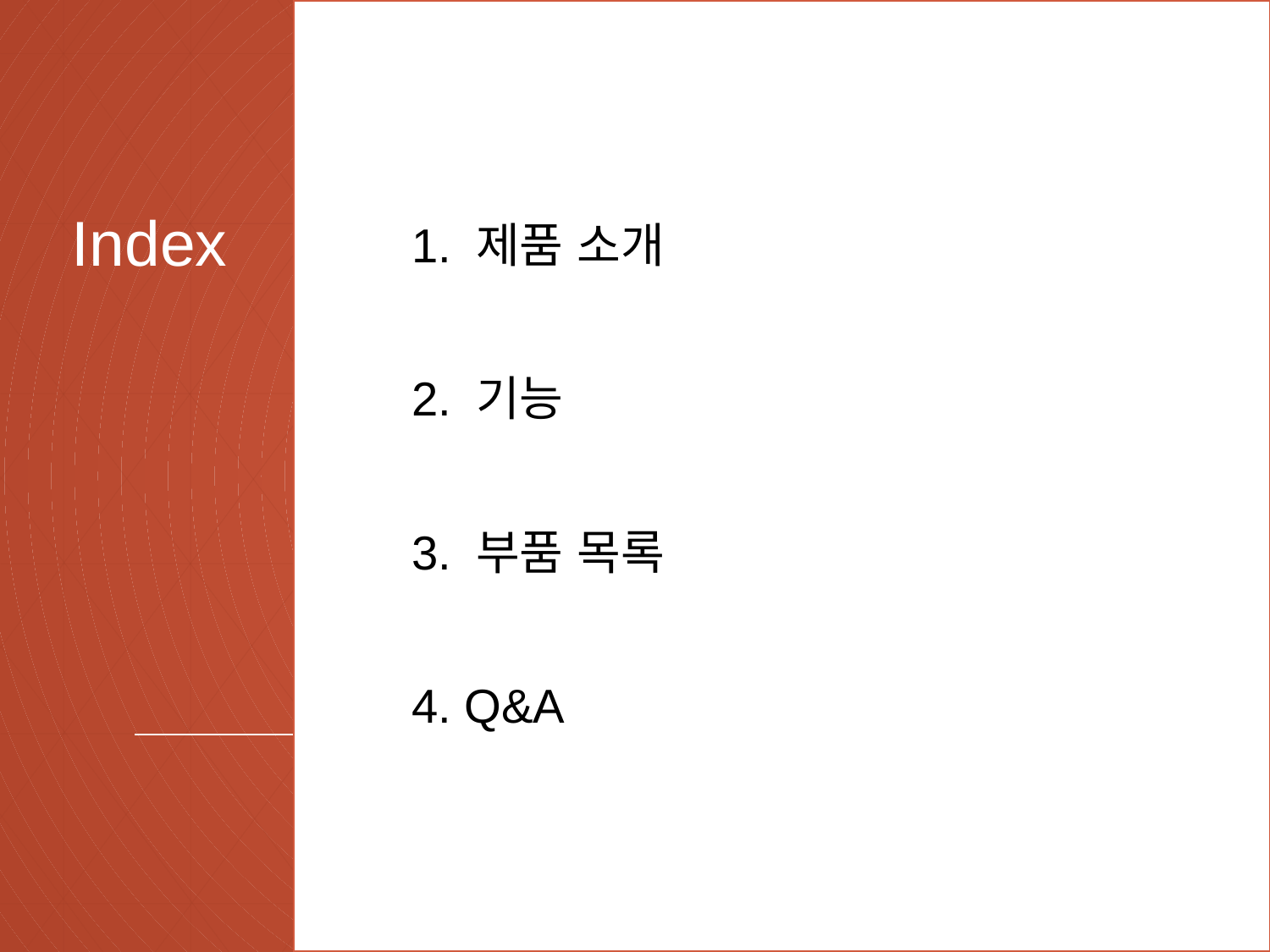

Index
1. 제품 소개
2. 기능
3. 부품 목록
4. Q&A